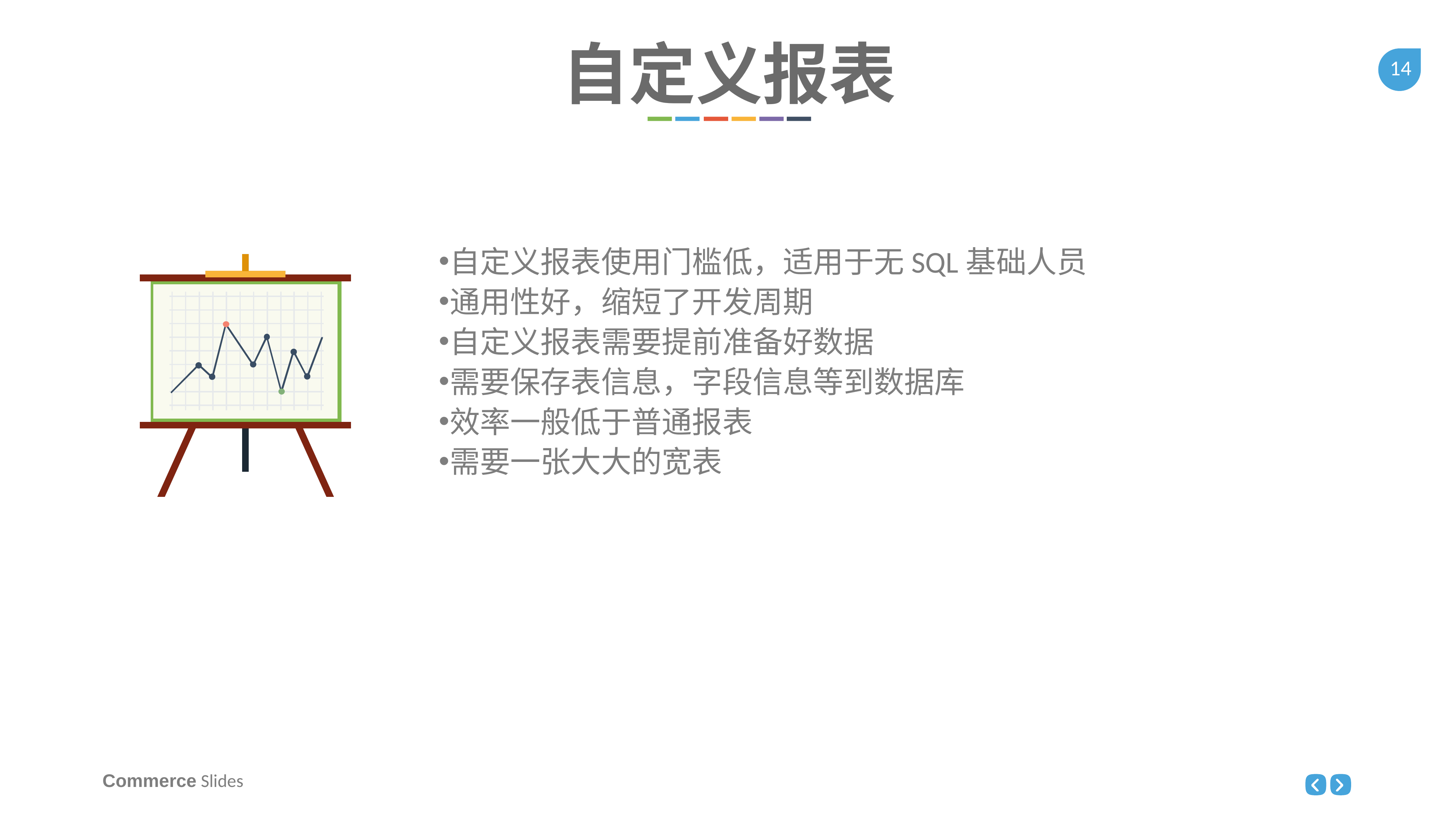

自定义报表

自定义报表使用门槛低，适用于无SQL基础人员
通用性好，缩短了开发周期
自定义报表需要提前准备好数据
需要保存表信息，字段信息等到数据库
效率一般低于普通报表
需要一张大大的宽表